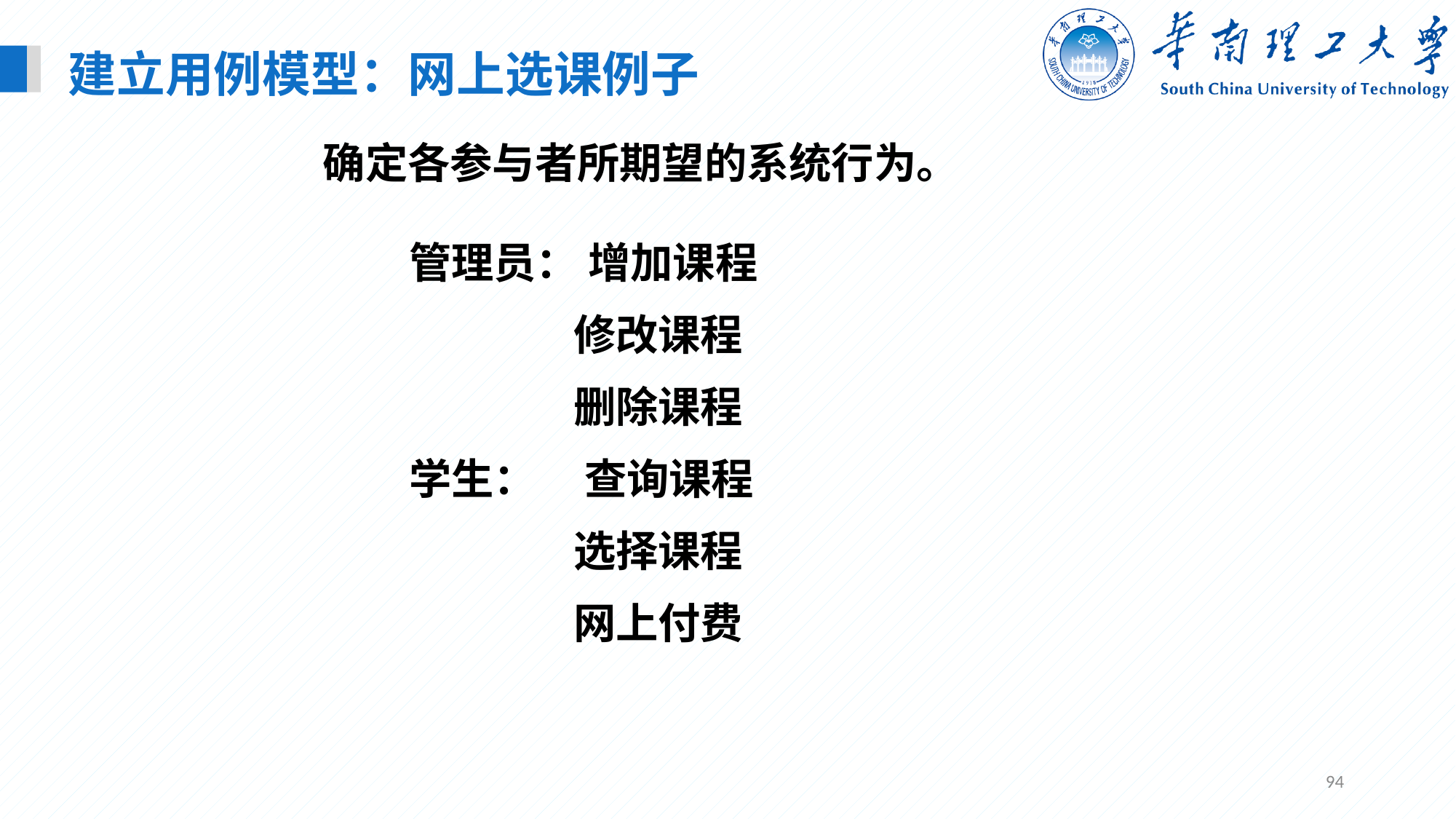

建立用例模型：网上选课例子
    确定各参与者所期望的系统行为。

管理员： 增加课程
                修改课程
                删除课程
学生：     查询课程
                选择课程
                网上付费
94